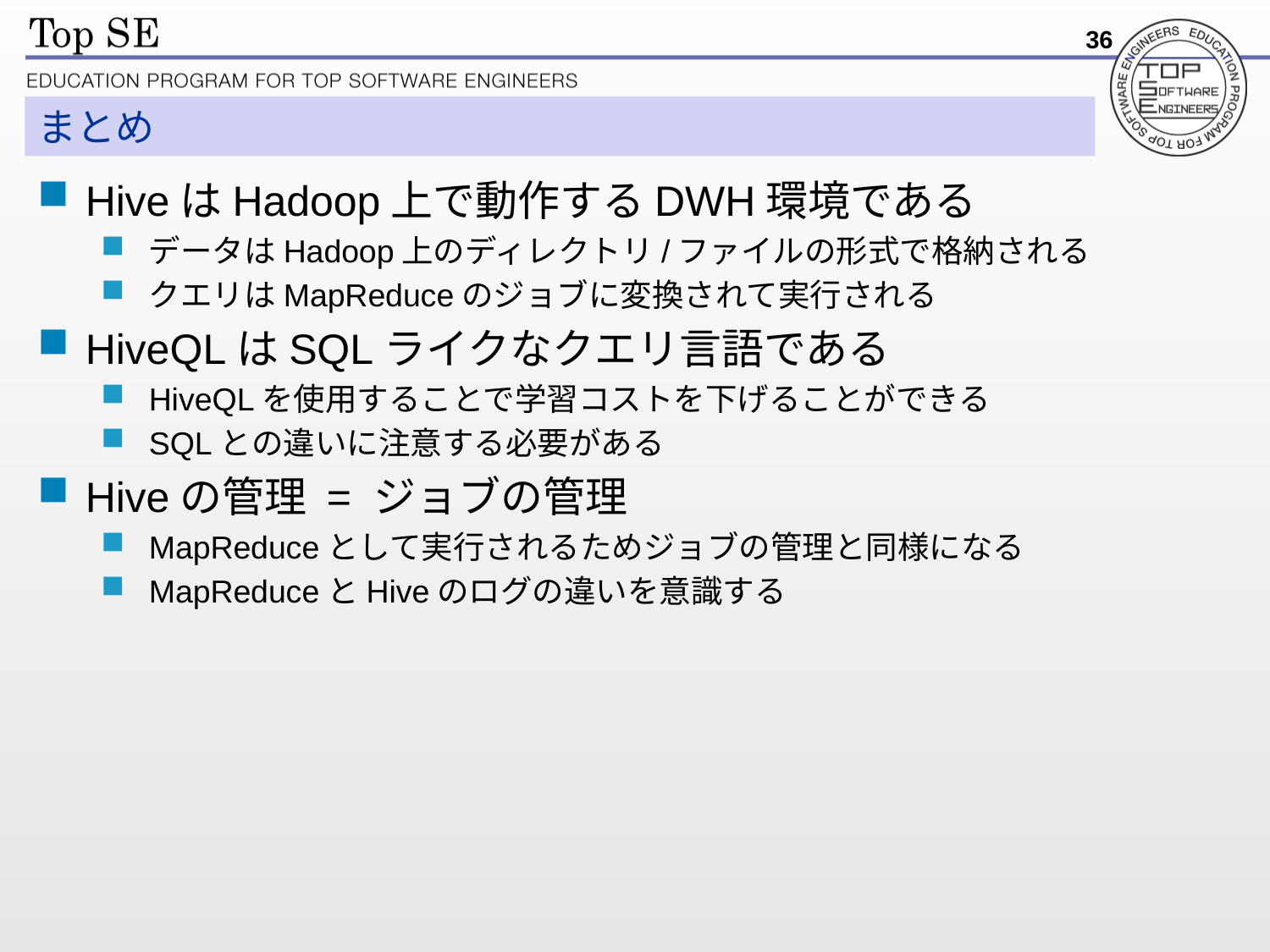

36
# まとめ
HiveはHadoop上で動作するDWH環境である
データはHadoop上のディレクトリ/ファイルの形式で格納される
クエリはMapReduceのジョブに変換されて実行される
HiveQLはSQLライクなクエリ言語である
HiveQLを使用することで学習コストを下げることができる
SQLとの違いに注意する必要がある
Hiveの管理 = ジョブの管理
MapReduceとして実行されるためジョブの管理と同様になる
MapReduceとHiveのログの違いを意識する